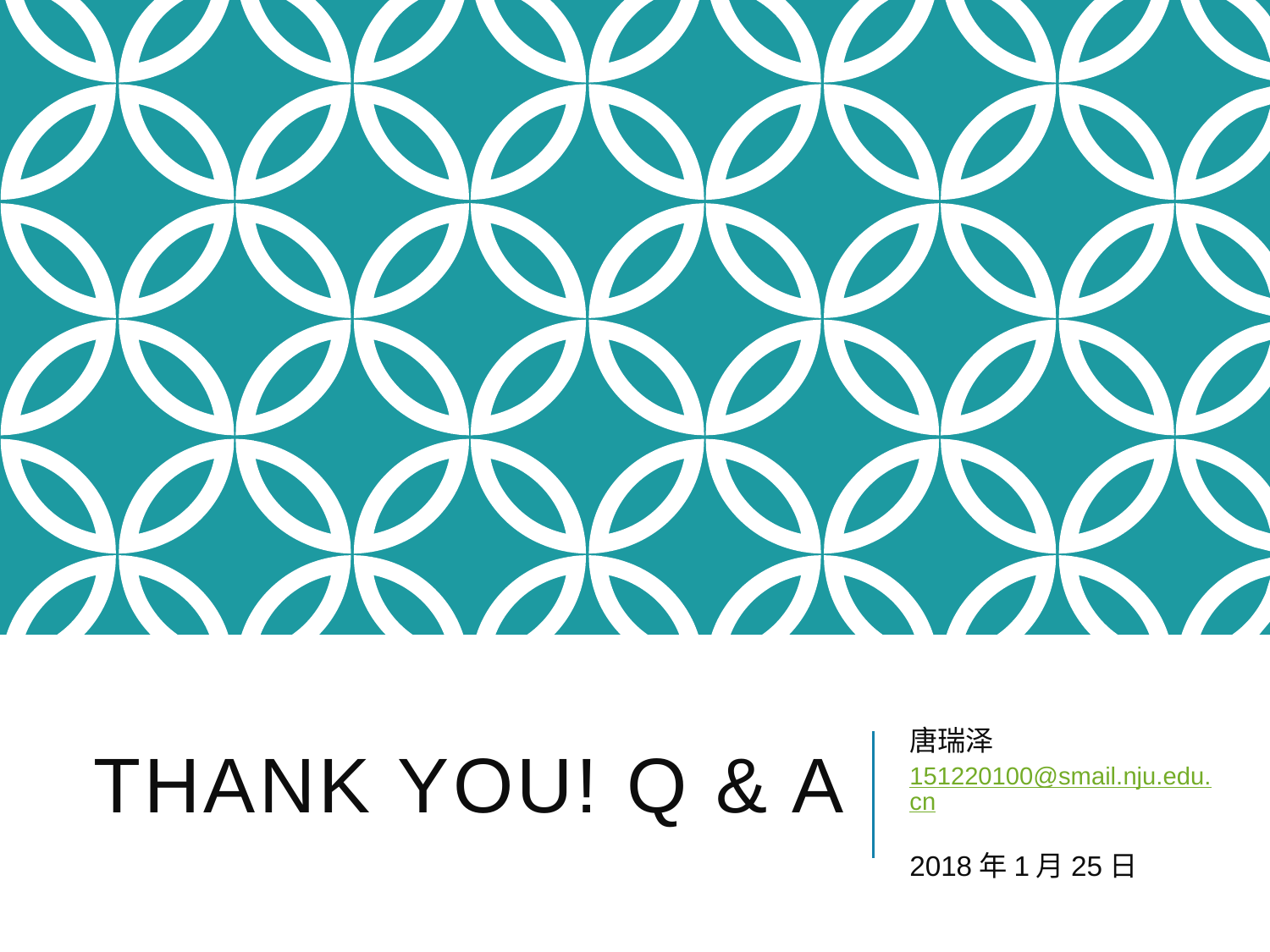

# Thank you! Q & A
唐瑞泽
151220100@smail.nju.edu.cn
2018年1月25日